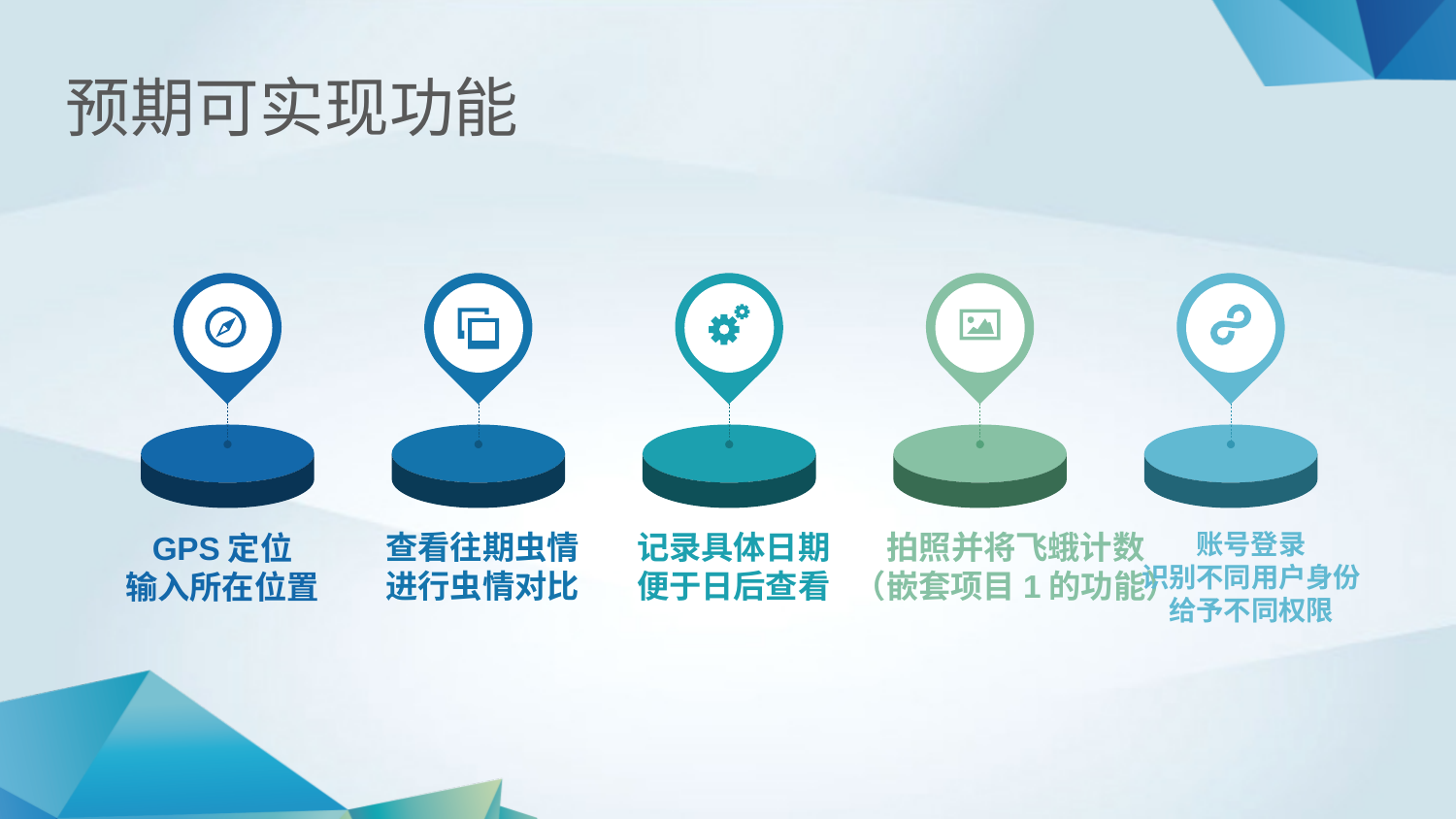

预期可实现功能

查看往期虫情
进行虫情对比

记录具体日期
便于日后查看

拍照并将飞蛾计数
（嵌套项目1的功能）
账号登录
识别不同用户身份
给予不同权限
GPS定位
输入所在位置